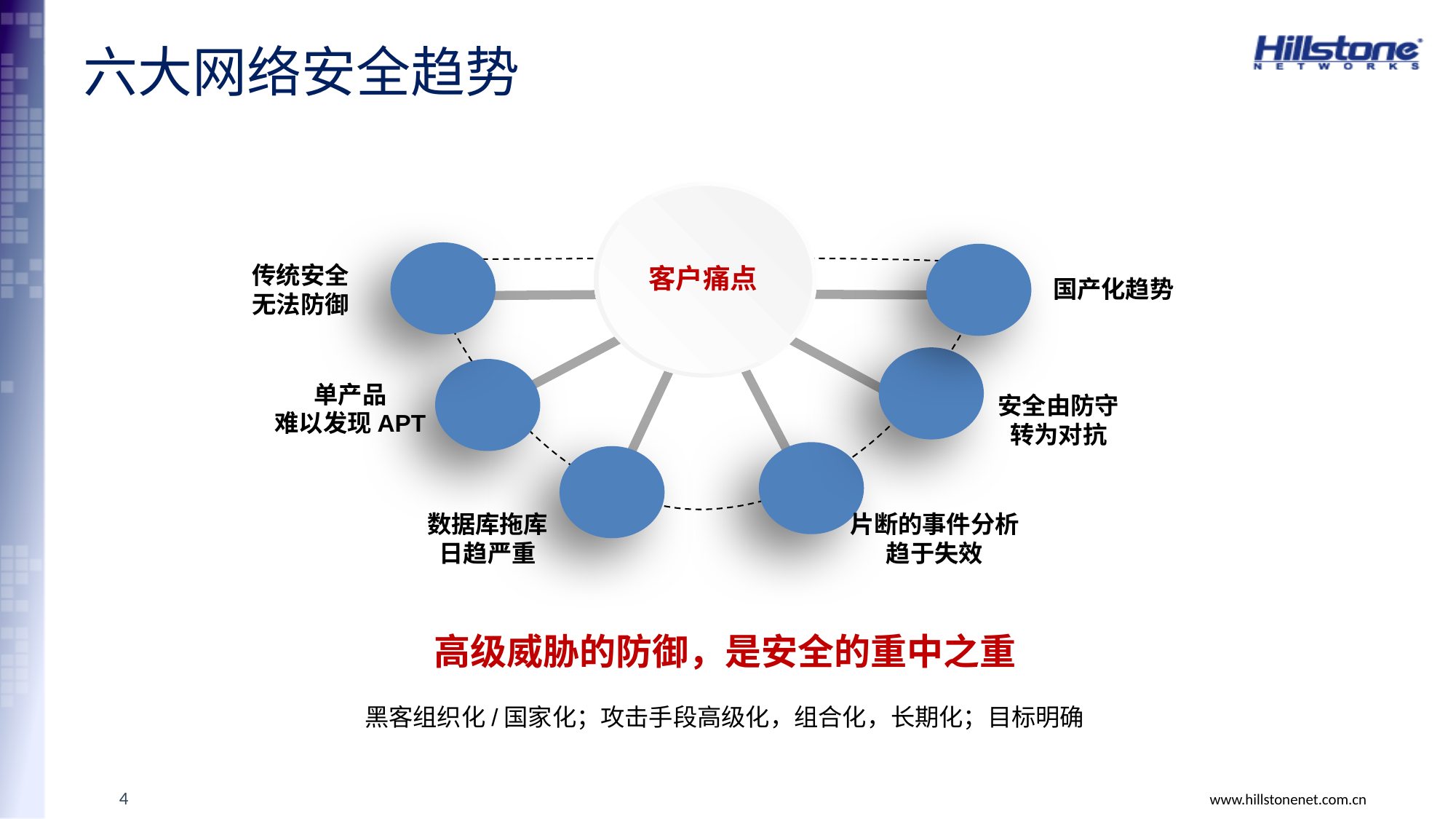

# 六大网络安全趋势

客户痛点

传统安全
无法防御

国产化趋势

单产品
难以发现APT
安全由防守
转为对抗

数据库拖库
日趋严重
片断的事件分析
趋于失效

高级威胁的防御，是安全的重中之重

黑客组织化/国家化；攻击手段高级化，组合化，长期化；目标明确